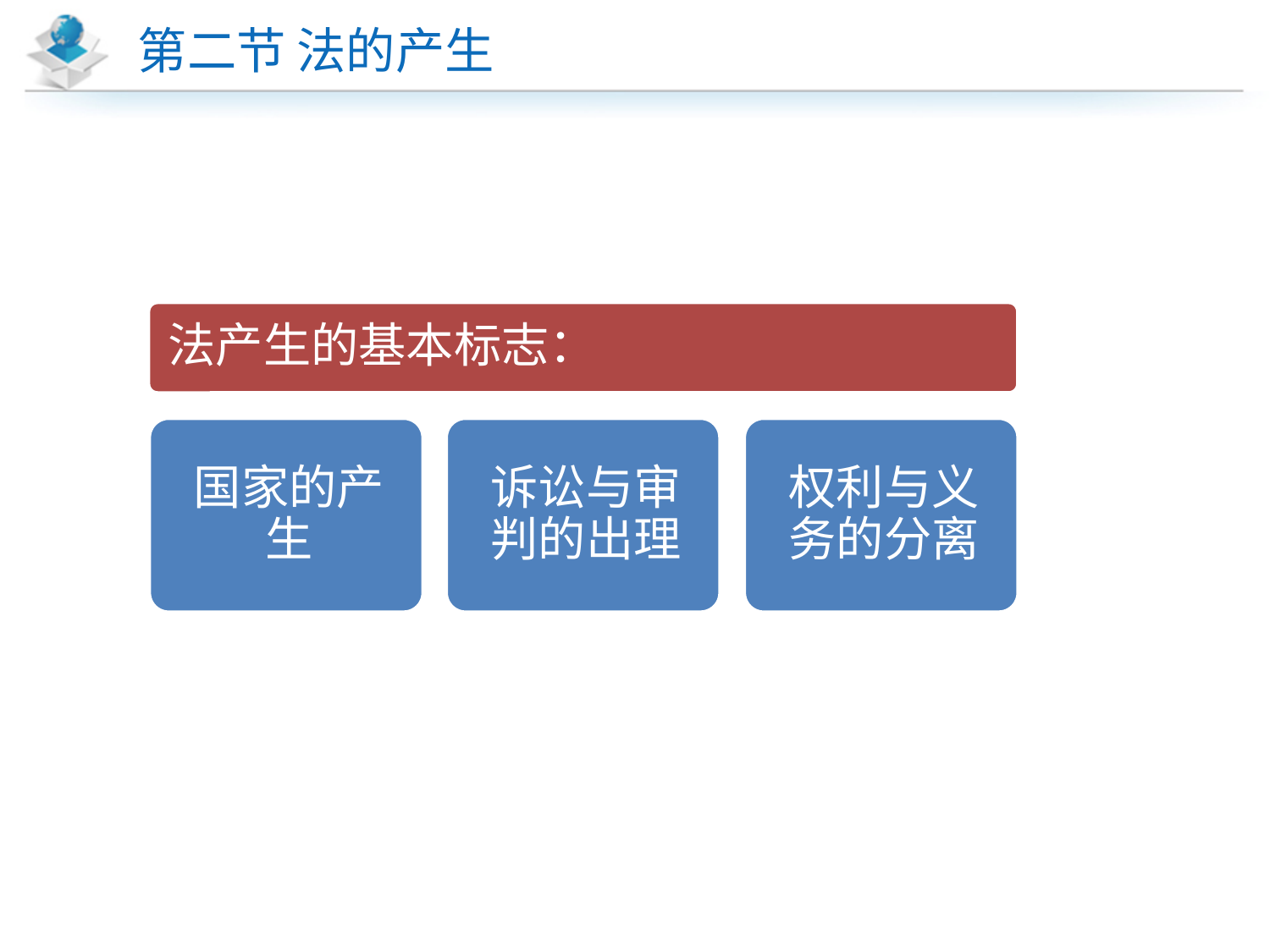

# 第二节 法的产生
法产生的基本标志：
国家的产生
诉讼与审判的出理
权利与义务的分离